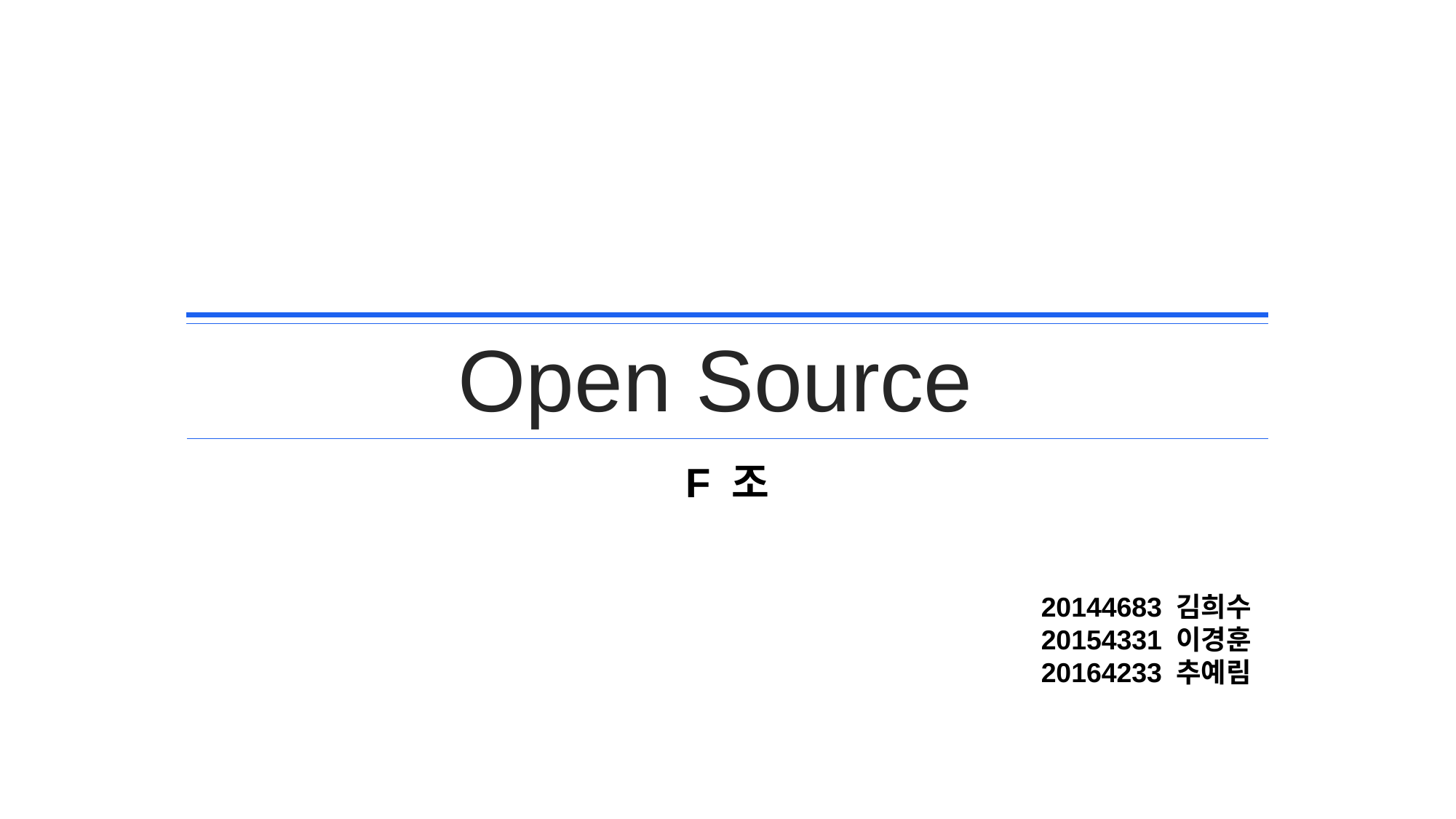

Open Source
F 조
20144683 김희수
20154331 이경훈
20164233 추예림